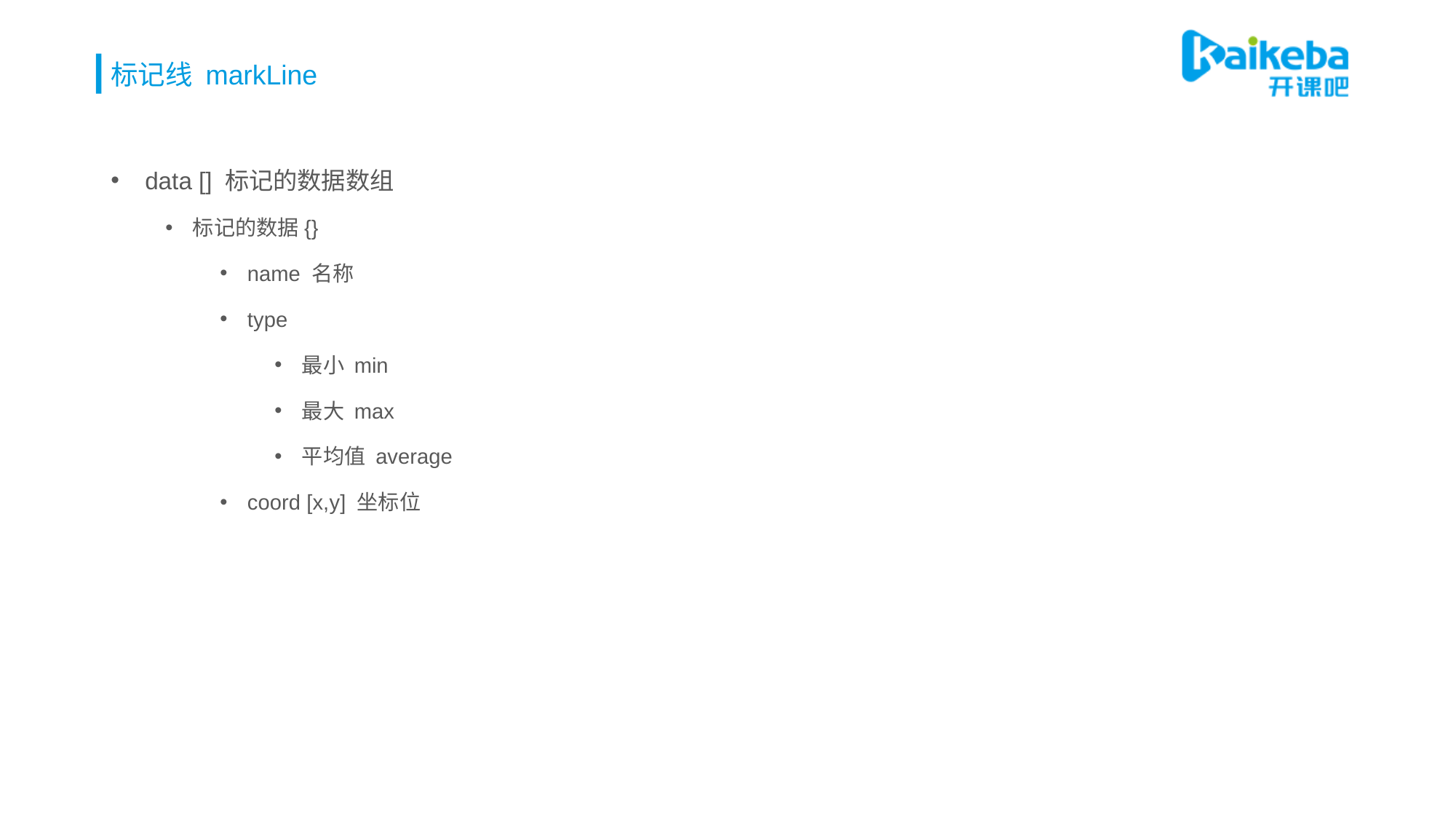

# 标记线 markLine
data [] 标记的数据数组
标记的数据{}
name 名称
type
最小 min
最大 max
平均值 average
coord [x,y] 坐标位